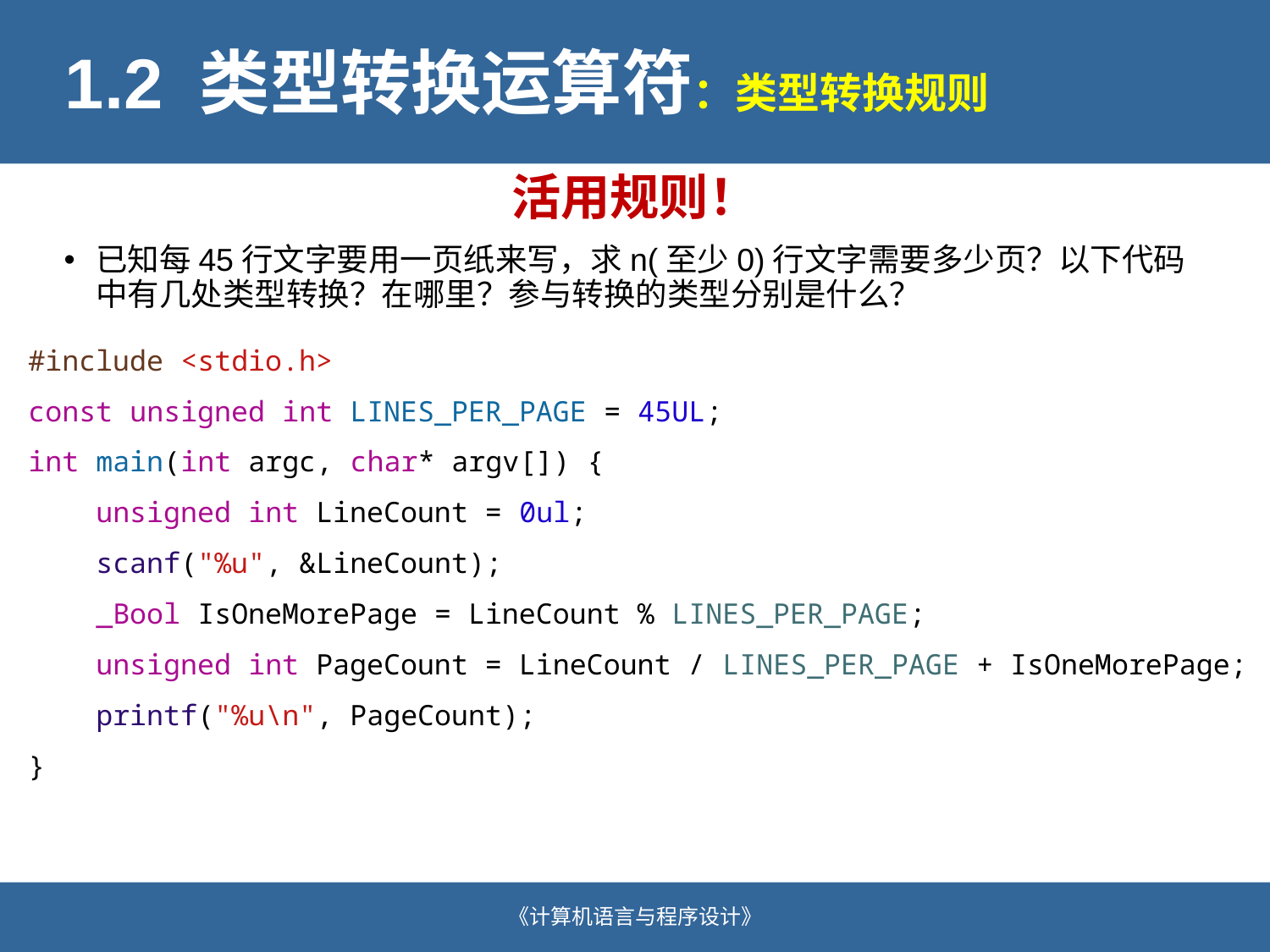

# 1.2 类型转换运算符：类型转换规则
活用规则！
已知每45行文字要用一页纸来写，求n(至少0)行文字需要多少页？以下代码中有几处类型转换？在哪里？参与转换的类型分别是什么？
#include <stdio.h>
const unsigned int LINES_PER_PAGE = 45UL;
int main(int argc, char* argv[]) {
    unsigned int LineCount = 0ul;
    scanf("%u", &LineCount);
    _Bool IsOneMorePage = LineCount % LINES_PER_PAGE;
    unsigned int PageCount = LineCount / LINES_PER_PAGE + IsOneMorePage;
    printf("%u\n", PageCount);
}

《计算机语言与程序设计》
21